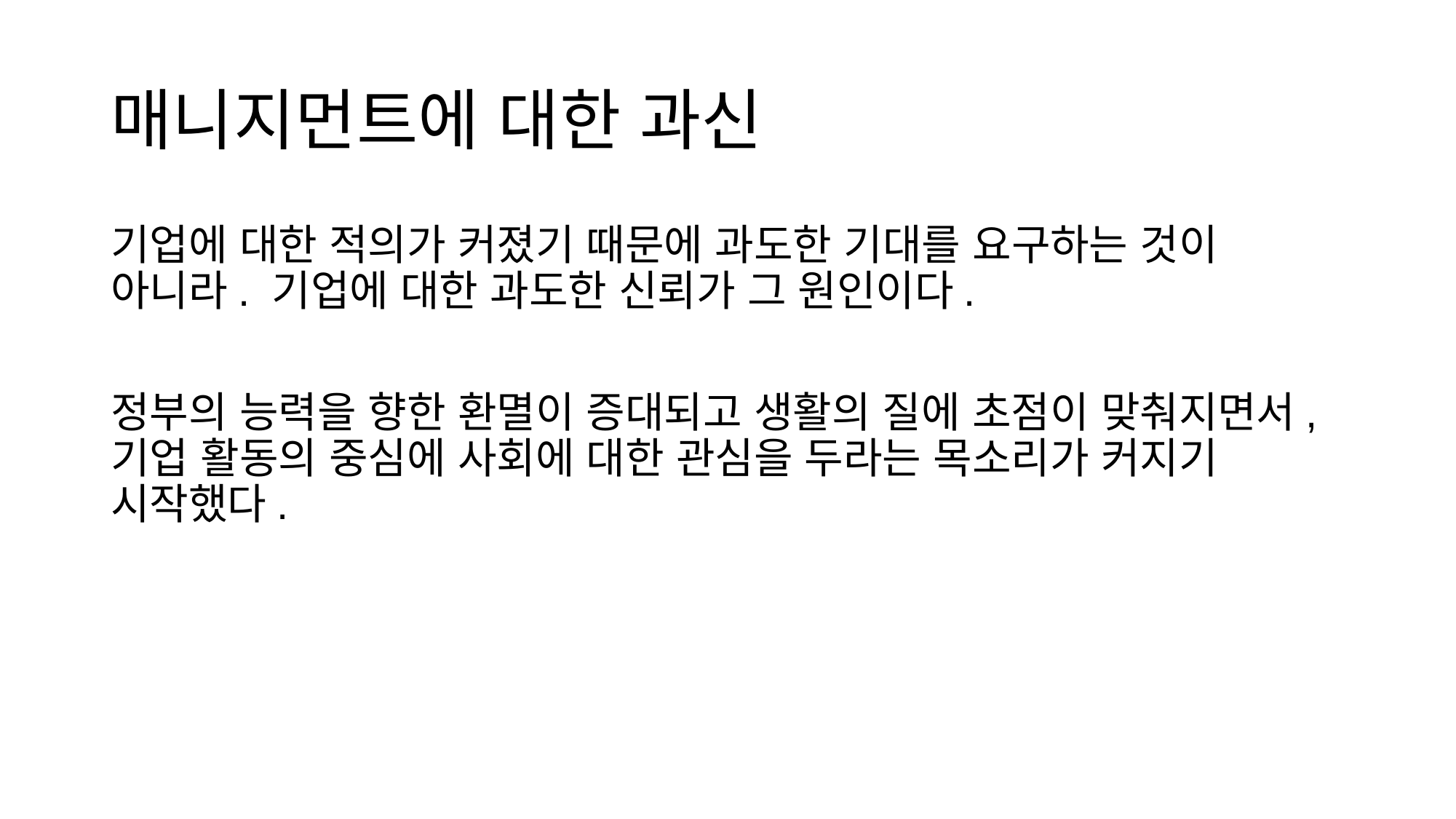

# 매니지먼트에 대한 과신
기업에 대한 적의가 커졌기 때문에 과도한 기대를 요구하는 것이 아니라. 기업에 대한 과도한 신뢰가 그 원인이다.

정부의 능력을 향한 환멸이 증대되고 생활의 질에 초점이 맞춰지면서, 기업 활동의 중심에 사회에 대한 관심을 두라는 목소리가 커지기 시작했다.